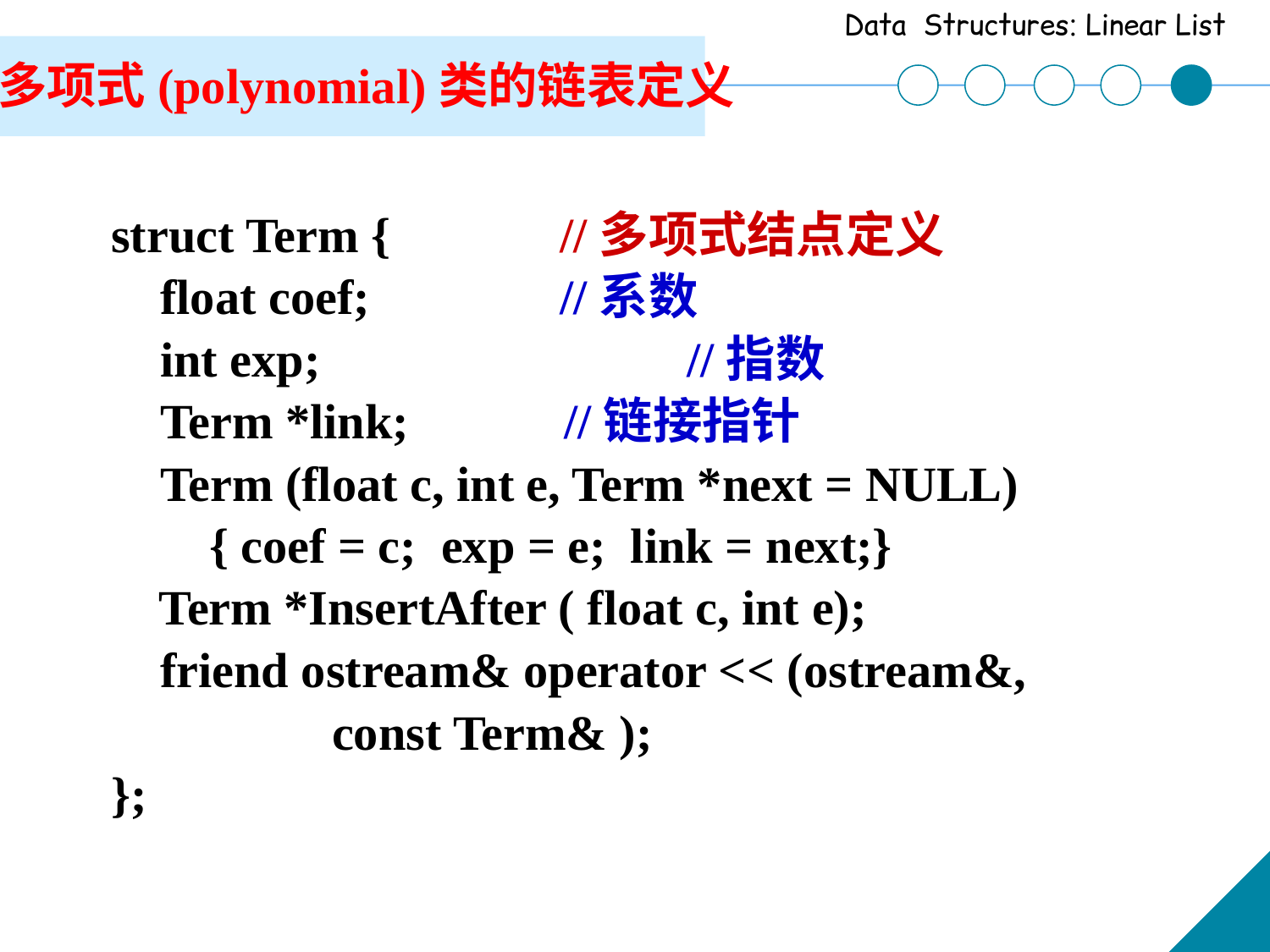

# 多项式(polynomial)类的链表定义

struct Term {	            //多项式结点定义
    float coef;	            //系数
    int exp;		            //指数
    Term *link;		  //链接指针
    Term (float c, int e, Term *next = NULL)
        { coef = c;  exp = e;  link = next;}
	Term *InsertAfter ( float c, int e);
    friend ostream& operator << (ostream&,
                  const Term& );
};